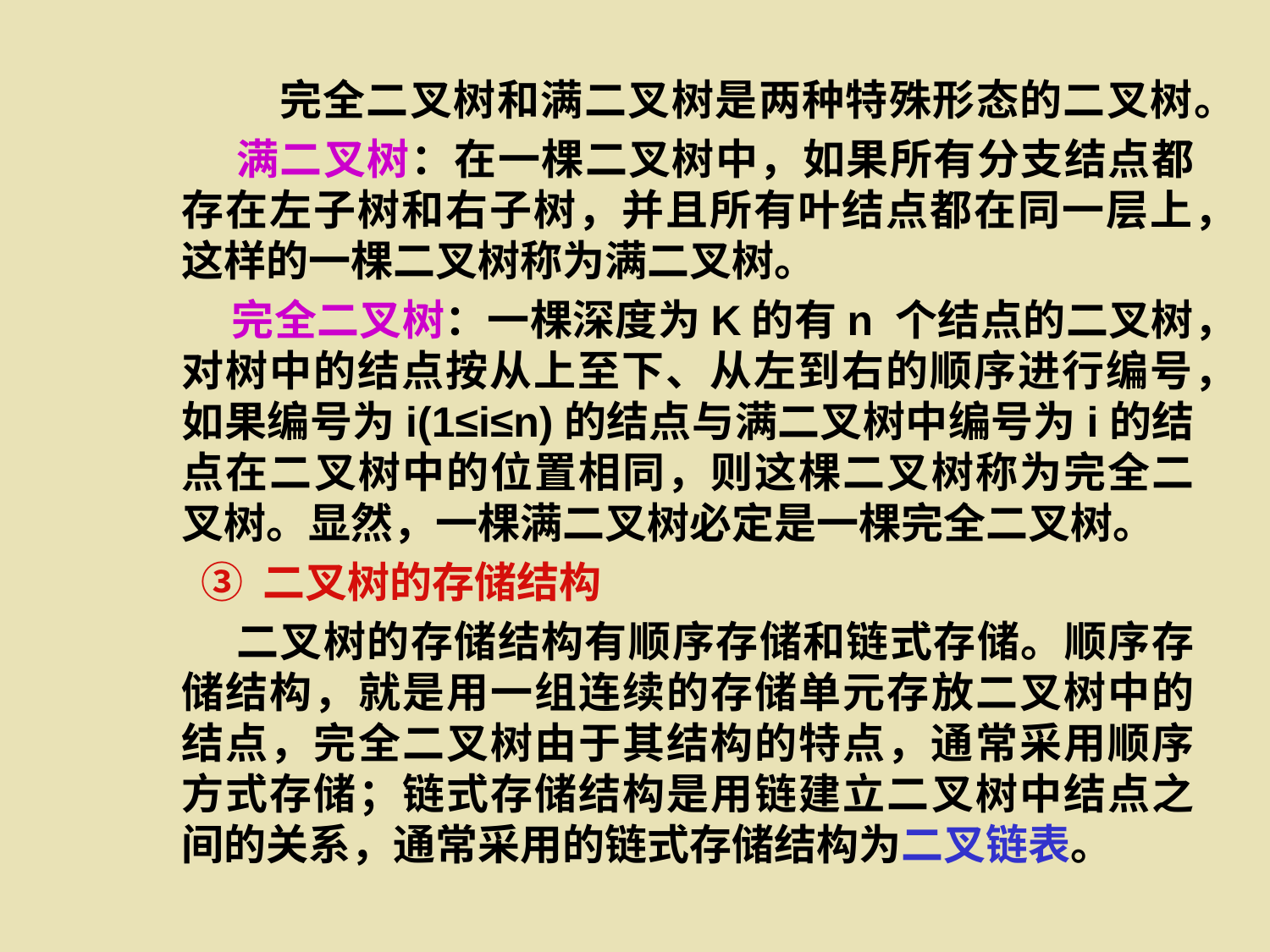

完全二叉树和满二叉树是两种特殊形态的二叉树。
    满二叉树：在一棵二叉树中，如果所有分支结点都存在左子树和右子树，并且所有叶结点都在同一层上，这样的一棵二叉树称为满二叉树。
    完全二叉树：一棵深度为K的有n 个结点的二叉树，对树中的结点按从上至下、从左到右的顺序进行编号，如果编号为i(1≤i≤n)的结点与满二叉树中编号为i的结点在二叉树中的位置相同，则这棵二叉树称为完全二叉树。显然，一棵满二叉树必定是一棵完全二叉树。
  ③ 二叉树的存储结构
    二叉树的存储结构有顺序存储和链式存储。顺序存储结构，就是用一组连续的存储单元存放二叉树中的结点，完全二叉树由于其结构的特点，通常采用顺序方式存储；链式存储结构是用链建立二叉树中结点之间的关系，通常采用的链式存储结构为二叉链表。